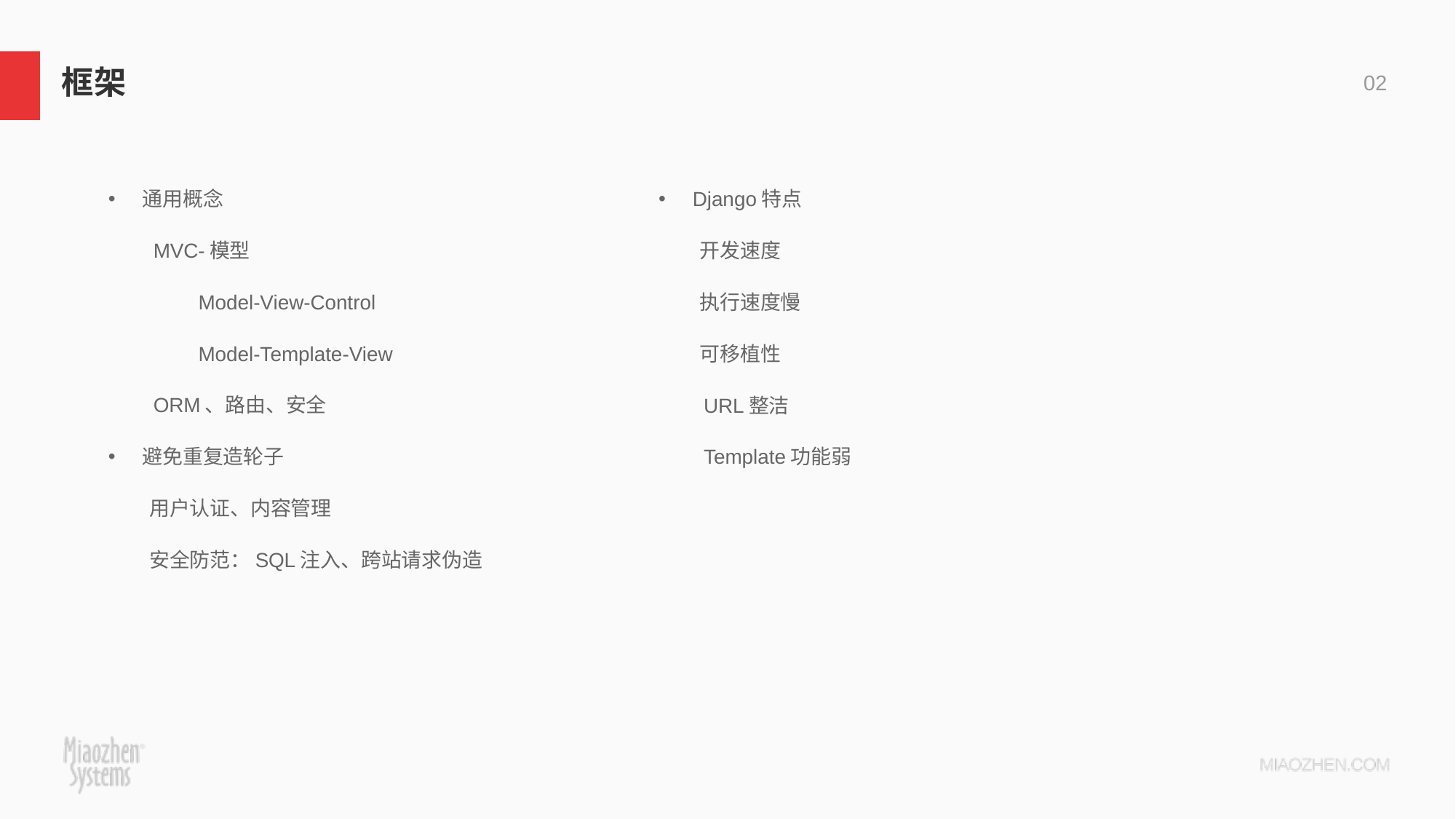

# 框架
02
Django特点
        开发速度
        执行速度慢
        可移植性
        URL整洁
        Template功能弱
通用概念
        MVC-模型
                Model-View-Control
                Model-Template-View
        ORM、路由、安全
避免重复造轮子
        用户认证、内容管理
        安全防范：SQL注入、跨站请求伪造